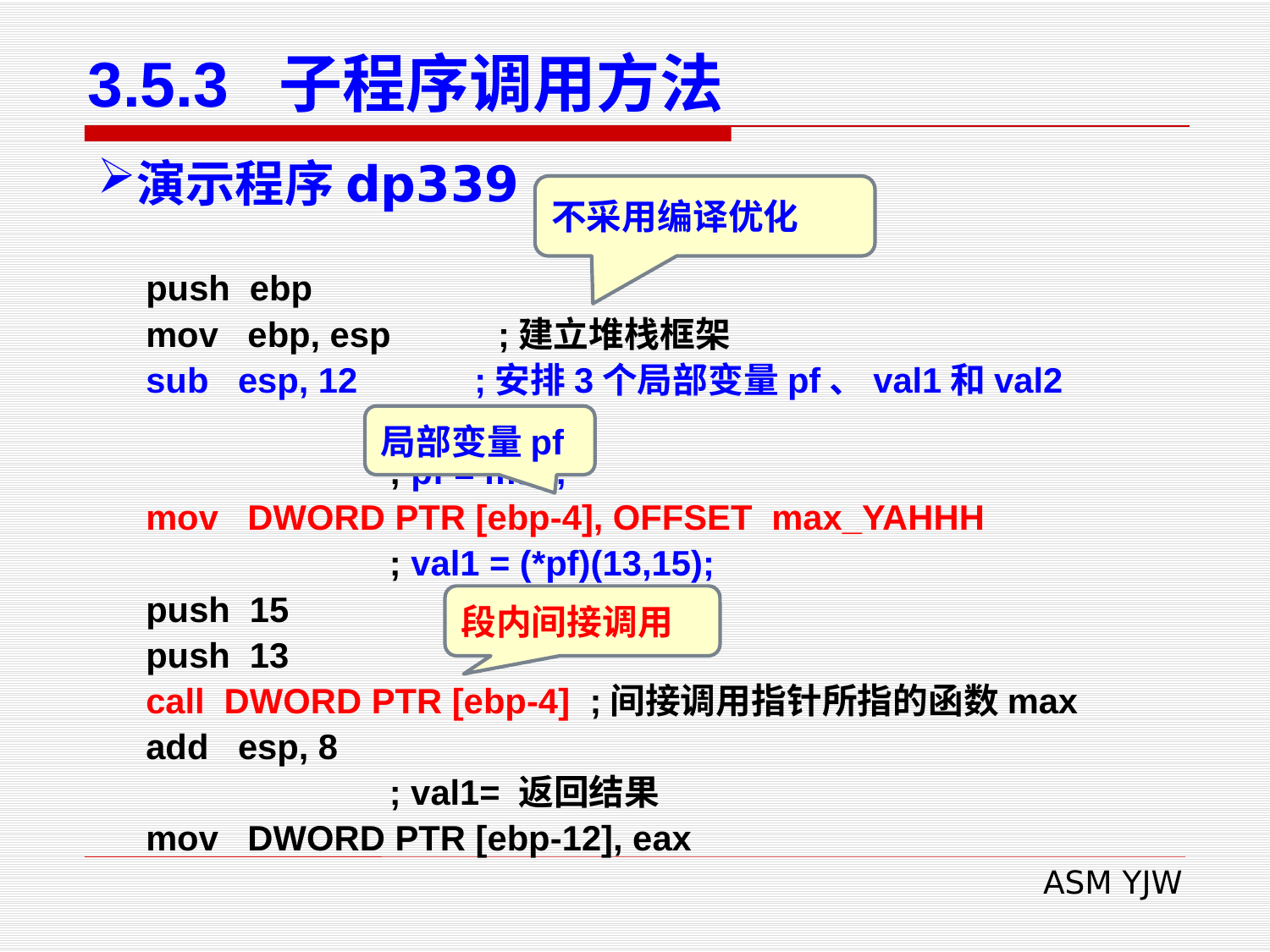

# 3.5.3  子程序调用方法
演示程序dp339
不采用编译优化
    push  ebp
    mov   ebp, esp           ;建立堆栈框架
    sub   esp, 12            ;安排3个局部变量pf、val1和val2

                             ; pf = max;
    mov   DWORD PTR [ebp-4], OFFSET  max_YAHHH
                             ; val1 = (*pf)(13,15);
    push  15
    push  13
    call  DWORD PTR [ebp-4]  ;间接调用指针所指的函数max
    add   esp, 8
                             ; val1= 返回结果
    mov   DWORD PTR [ebp-12], eax
局部变量pf
段内间接调用